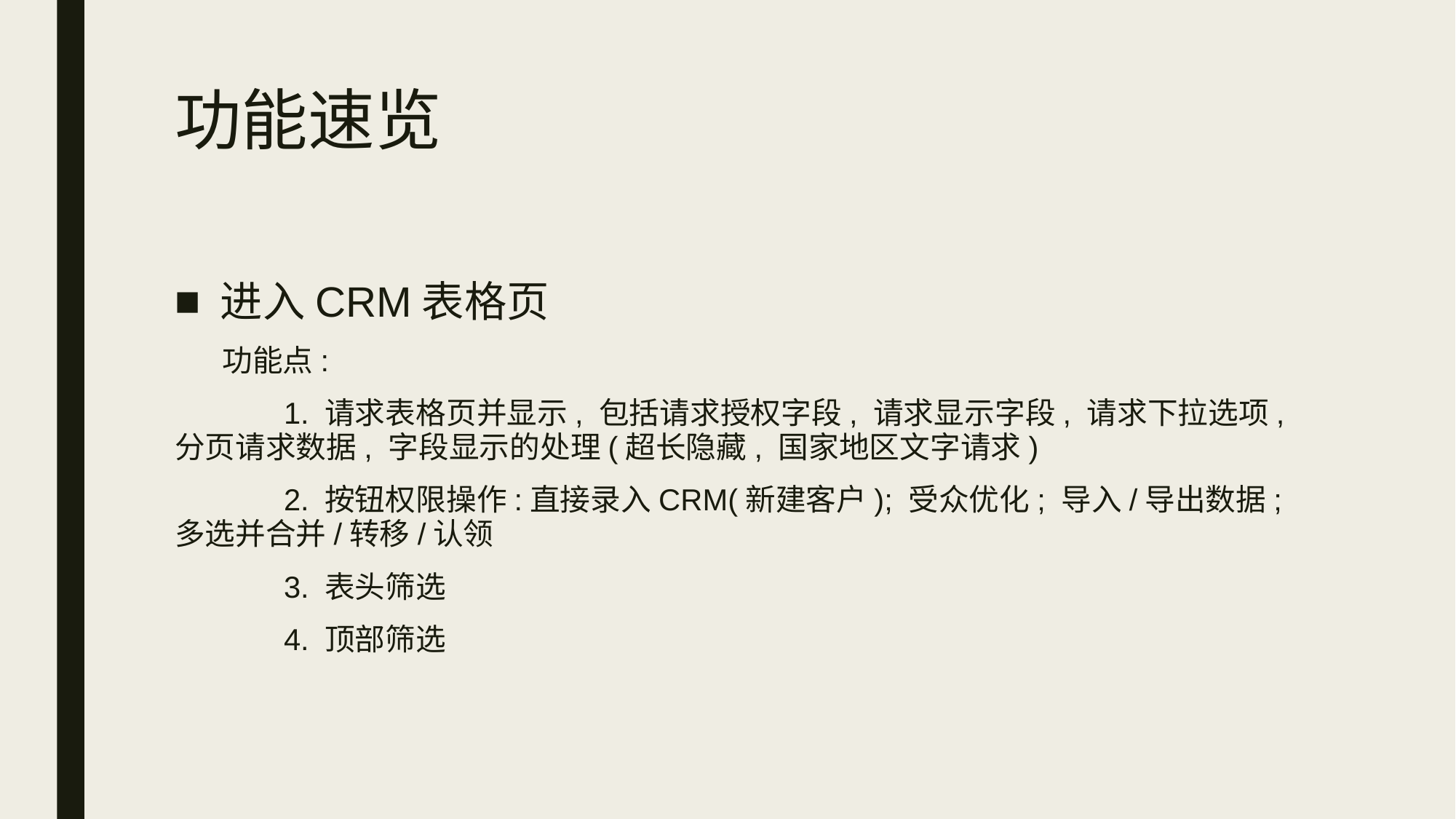

# 功能速览
进入CRM表格页
      功能点:
	1. 请求表格页并显示, 包括请求授权字段, 请求显示字段, 请求下拉选项, 分页请求数据, 字段显示的处理(超长隐藏, 国家地区文字请求)
	2. 按钮权限操作:直接录入CRM(新建客户); 受众优化; 导入/导出数据; 多选并合并/转移/认领
	3. 表头筛选
	4. 顶部筛选